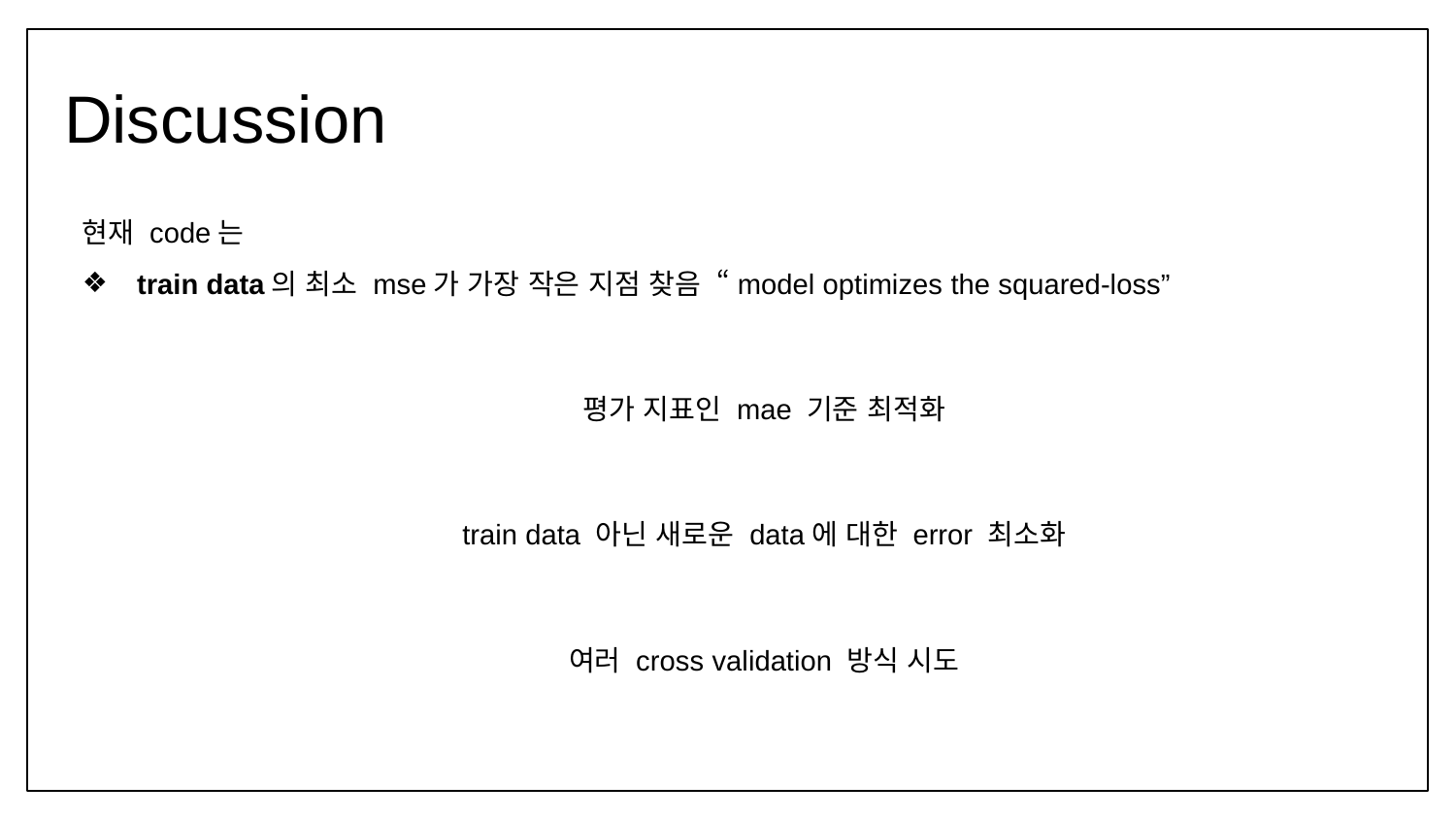

# Discussion
현재 code는
train data의 최소 mse가 가장 작은 지점 찾음  “model optimizes the squared-loss”

평가 지표인 mae 기준 최적화

train data 아닌 새로운 data에 대한 error 최소화

여러 cross validation 방식 시도